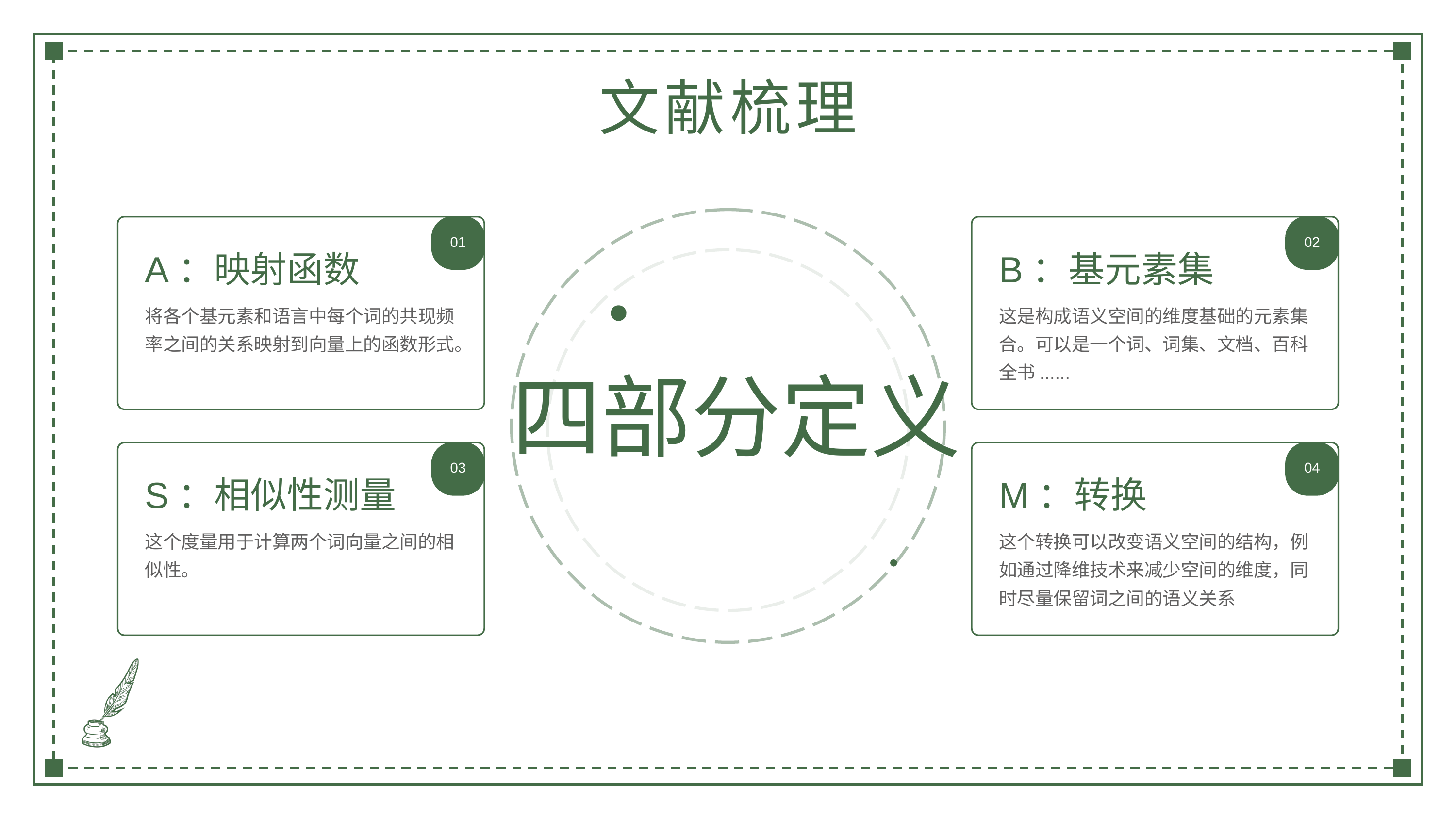

文献梳理

01

02
A：映射函数
B：基元素集

将各个基元素和语言中每个词的共现频率之间的关系映射到向量上的函数形式。
这是构成语义空间的维度基础的元素集合。可以是一个词、词集、文档、百科全书......

四部分定义

03

04
S：相似性测量
M：转换
这个度量用于计算两个词向量之间的相似性。
这个转换可以改变语义空间的结构，例如通过降维技术来减少空间的维度，同时尽量保留词之间的语义关系